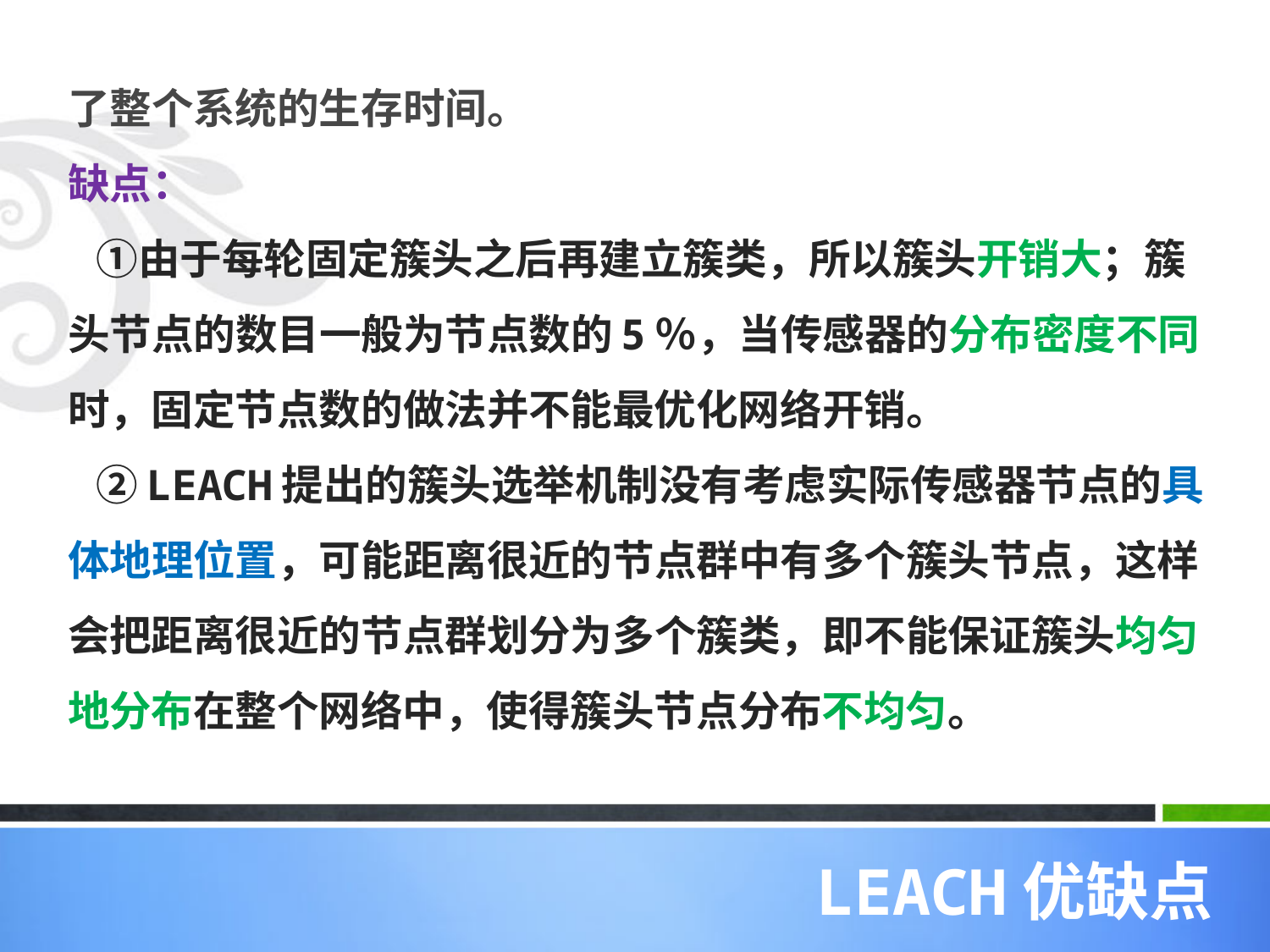

# 了整个系统的生存时间。 缺点： ①由于每轮固定簇头之后再建立簇类，所以簇头开销大；簇头节点的数目一般为节点数的5％，当传感器的分布密度不同时，固定节点数的做法并不能最优化网络开销。 ②LEACH提出的簇头选举机制没有考虑实际传感器节点的具体地理位置，可能距离很近的节点群中有多个簇头节点，这样会把距离很近的节点群划分为多个簇类，即不能保证簇头均匀地分布在整个网络中，使得簇头节点分布不均匀。
LEACH优缺点